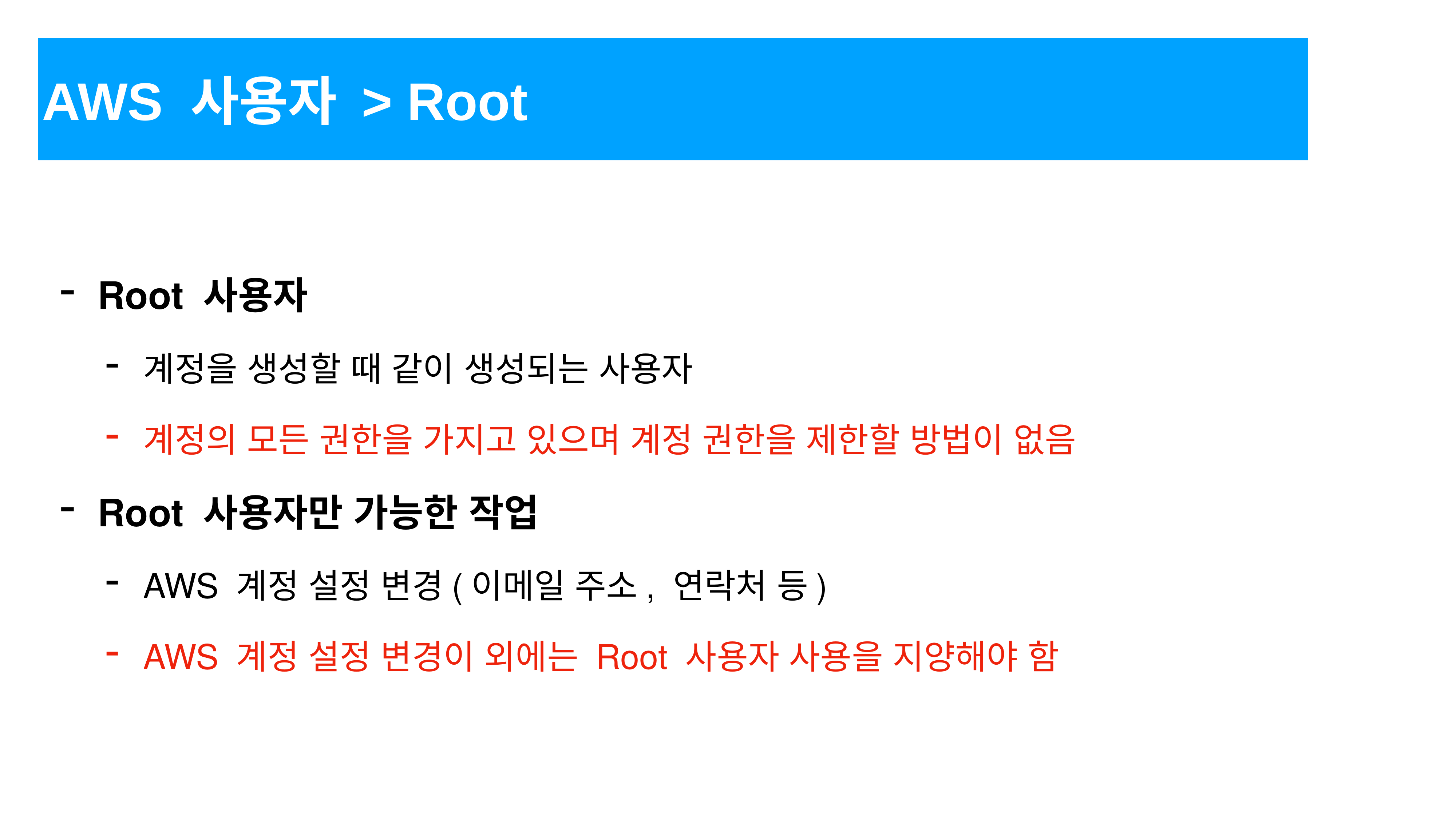

AWS 사용자 > Root
Root 사용자
계정을 생성할 때 같이 생성되는 사용자
계정의 모든 권한을 가지고 있으며 계정 권한을 제한할 방법이 없음
Root 사용자만 가능한 작업
AWS 계정 설정 변경(이메일 주소, 연락처 등)
AWS 계정 설정 변경이 외에는 Root 사용자 사용을 지양해야 함